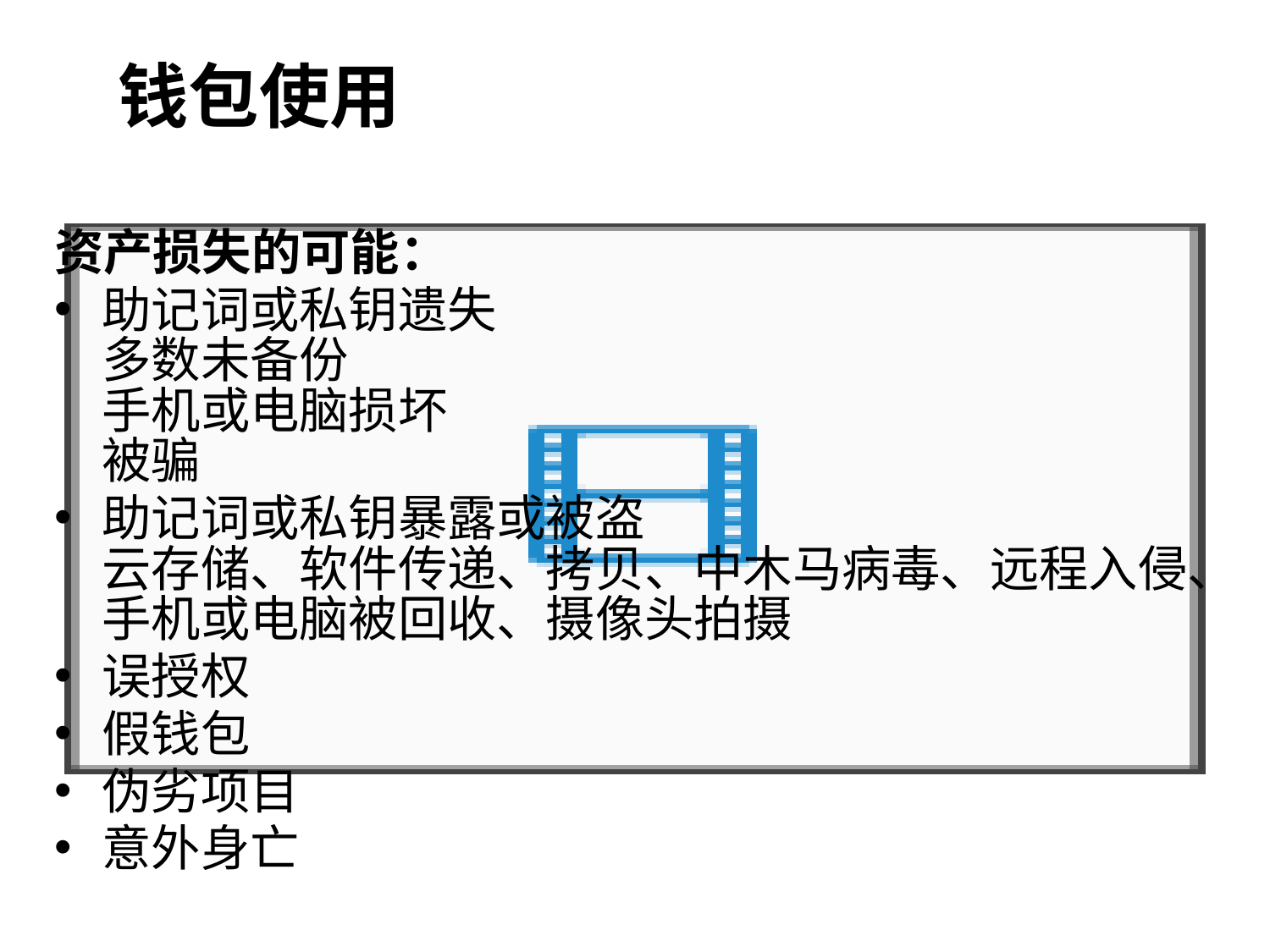

# 钱包使用
资产损失的可能：
助记词或私钥遗失
多数未备份
手机或电脑损坏
被骗
助记词或私钥暴露或被盗
云存储、软件传递、拷贝、中木马病毒、远程入侵、手机或电脑被回收、摄像头拍摄
误授权
假钱包
伪劣项目
意外身亡